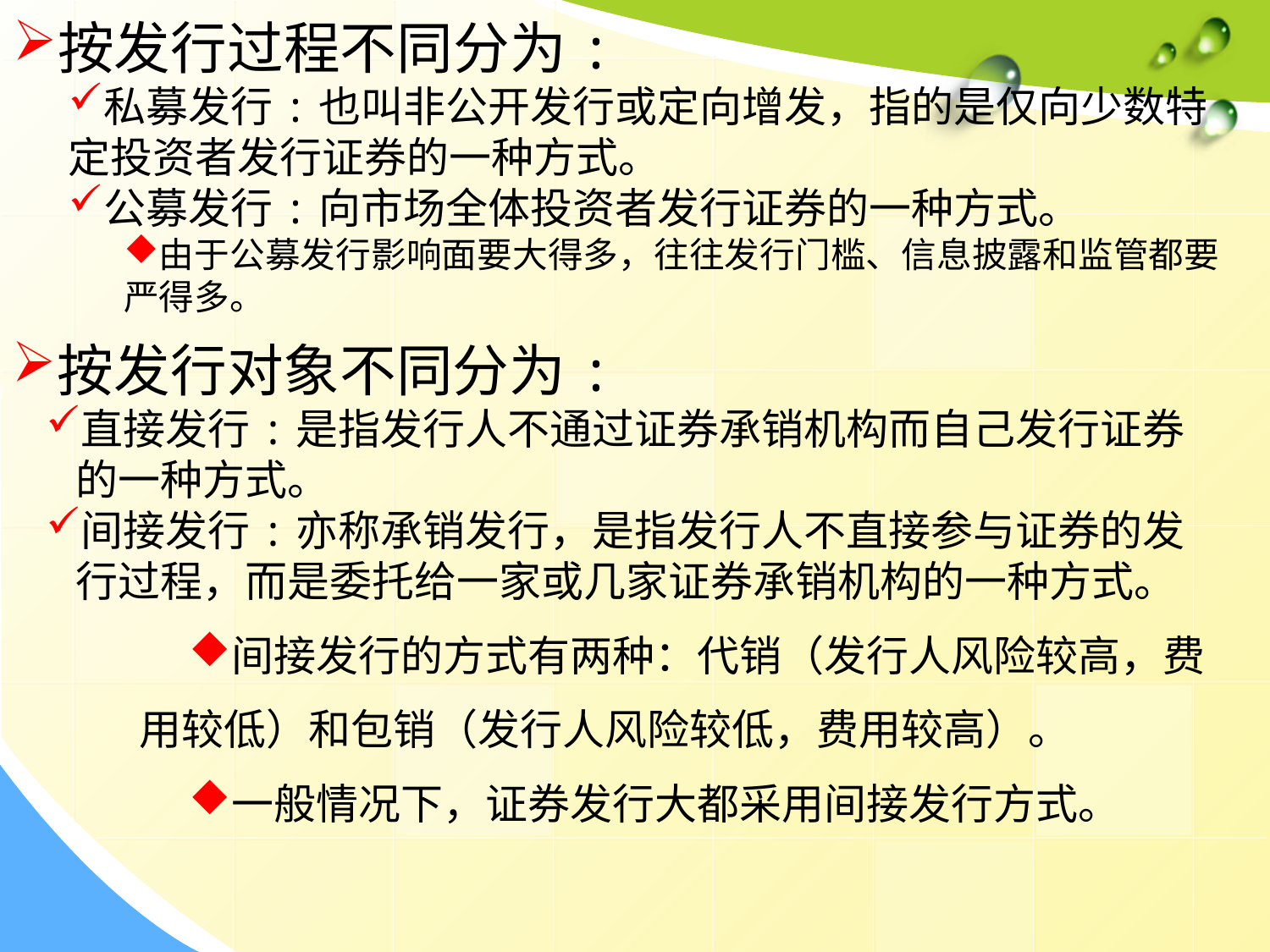

按发行过程不同分为:
私募发行:也叫非公开发行或定向增发，指的是仅向少数特定投资者发行证券的一种方式。
公募发行:向市场全体投资者发行证券的一种方式。
由于公募发行影响面要大得多，往往发行门槛、信息披露和监管都要严得多。

按发行对象不同分为:
直接发行:是指发行人不通过证券承销机构而自己发行证券的一种方式。
间接发行:亦称承销发行，是指发行人不直接参与证券的发行过程，而是委托给一家或几家证券承销机构的一种方式。
间接发行的方式有两种：代销（发行人风险较高，费用较低）和包销（发行人风险较低，费用较高）。
一般情况下，证券发行大都采用间接发行方式。